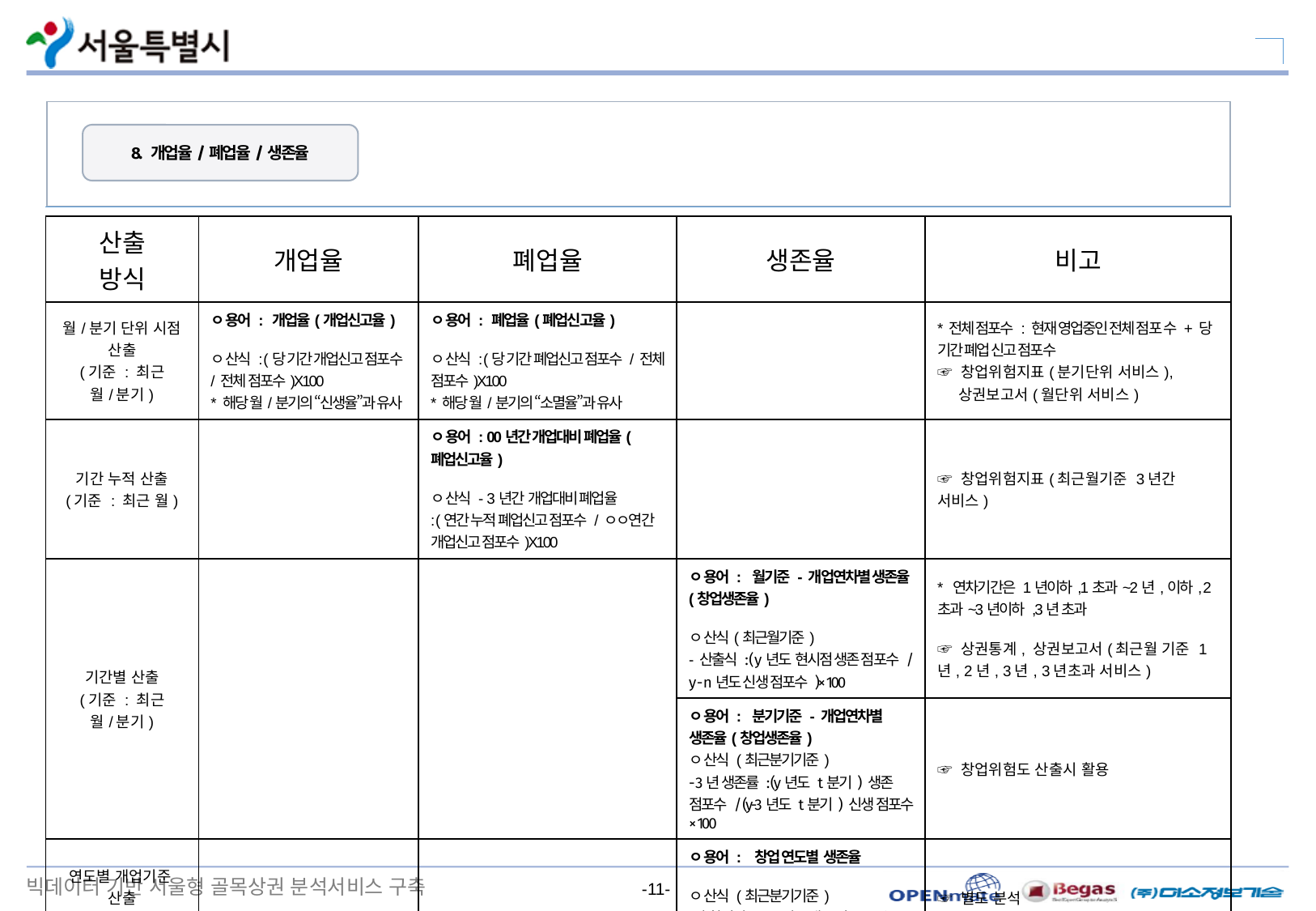

8.  개업율/폐업율/생존율
| 산출 방식 | 개업율 | 폐업율 | 생존율 | 비고 |
| --- | --- | --- | --- | --- |
| 월/분기 단위 시점 산출 (기준 : 최근 월/분기) | ㅇ 용어 : 개업율(개업신고율) ㅇ 산식 : (당 기간 개업신고 점포수 / 전체 점포수)X100 \* 해당 월/분기의 “신생율”과 유사 | ㅇ 용어 : 폐업율(폐업신고율) ㅇ 산식 : (당 기간 폐업신고 점포수 / 전체 점포수)X100 \* 해당 월/분기의 “소멸율”과 유사 |  | \* 전체 점포수 : 현재 영업중인 전체 점포 수 + 당 기간 폐업 신고 점포수 ☞ 창업위험지표(분기단위 서비스), 상권보고서(월단위 서비스) |
| 기간 누적 산출 (기준 : 최근 월) |  | ㅇ 용어 : 00년간 개업대비 폐업율(폐업신고율) ㅇ 산식 - 3년간 개업대비 폐업율 : (연간 누적 폐업신고 점포수 / ㅇㅇ연간 개업신고 점포수)X100 |  | ☞ 창업위험지표(최근월기준 3년간 서비스) |
| 기간별 산출 (기준 : 최근 월/분기) |  |  | ㅇ 용어 : 월기준 - 개업연차별 생존율(창업생존율) ㅇ 산식(최근월기준) - 산출식 : ( y년도 현시점 생존 점포수 / y - n년도 신생 점포수 )× 100 | \* 연차기간은 1년이하,1초과~2년,이하, 2초과~3년이하 ,3년 초과 ☞ 상권통계, 상권보고서(최근월 기준 1년, 2년, 3년, 3년초과 서비스) |
|  |  |  | ㅇ 용어 : 분기기준 - 개업연차별 생존율(창업생존율) ㅇ 산식 (최근분기기준) - 3년 생존률 : (y년도 t분기) 생존 점포수 / (y-3년도 t분기) 신생 점포수 × 100 | ☞ 창업위험도 산출시 활용 |
| 연도별 개업기준 산출 (기준 : 최근 년) |  |  | ㅇ 용어 : 창업 연도별 생존율 ㅇ 산식 (최근분기기준) - (창업연도+n년도 생존 점포수 / 창업연도별 신생 점포수 )× 100 | ☞ 별도 분석 |